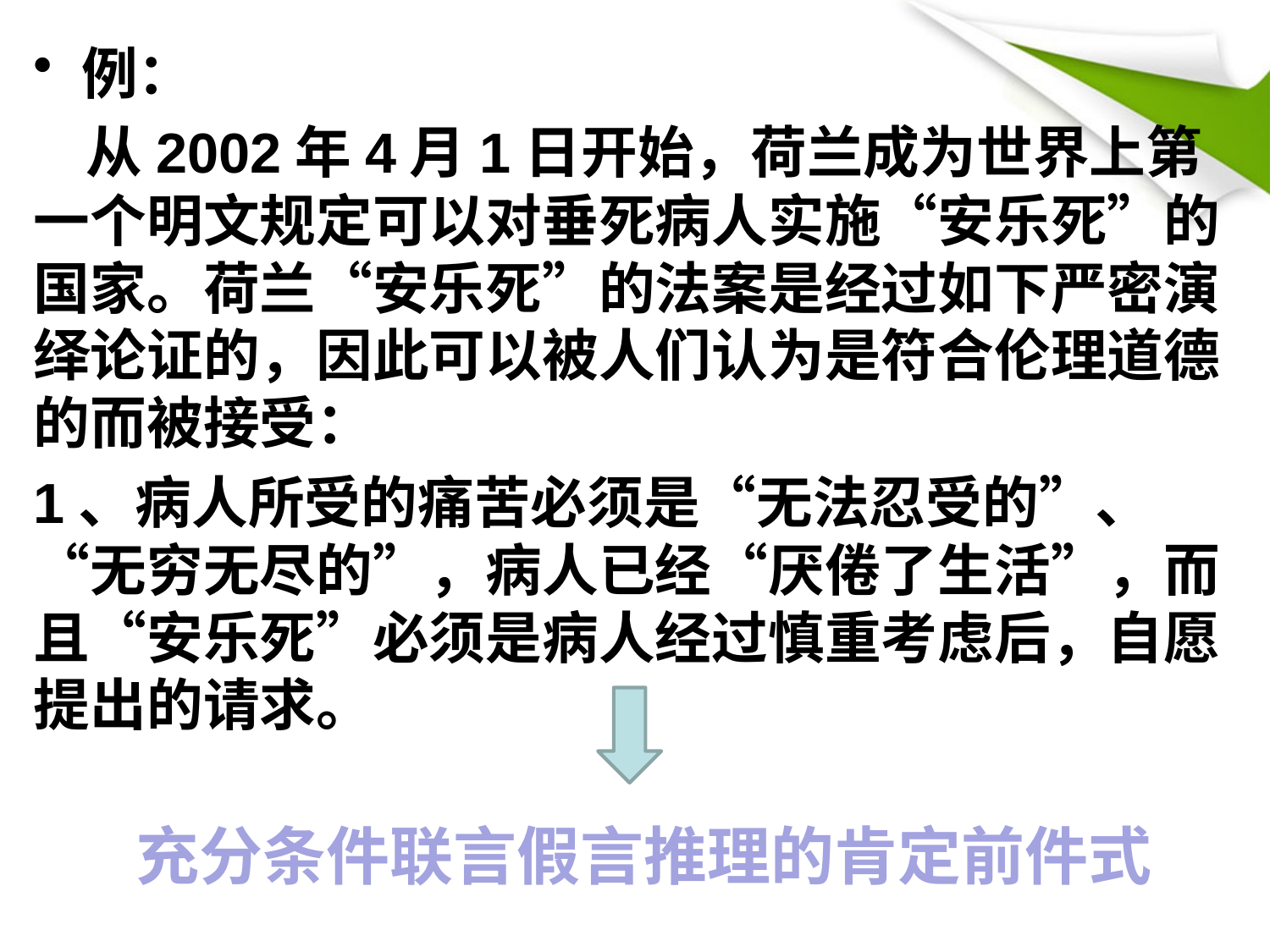

例：
   从2002年4月1日开始，荷兰成为世界上第一个明文规定可以对垂死病人实施“安乐死”的国家。荷兰“安乐死”的法案是经过如下严密演绎论证的，因此可以被人们认为是符合伦理道德的而被接受：
1、病人所受的痛苦必须是“无法忍受的”、“无穷无尽的”，病人已经“厌倦了生活”，而且“安乐死”必须是病人经过慎重考虑后，自愿提出的请求。

充分条件联言假言推理的肯定前件式